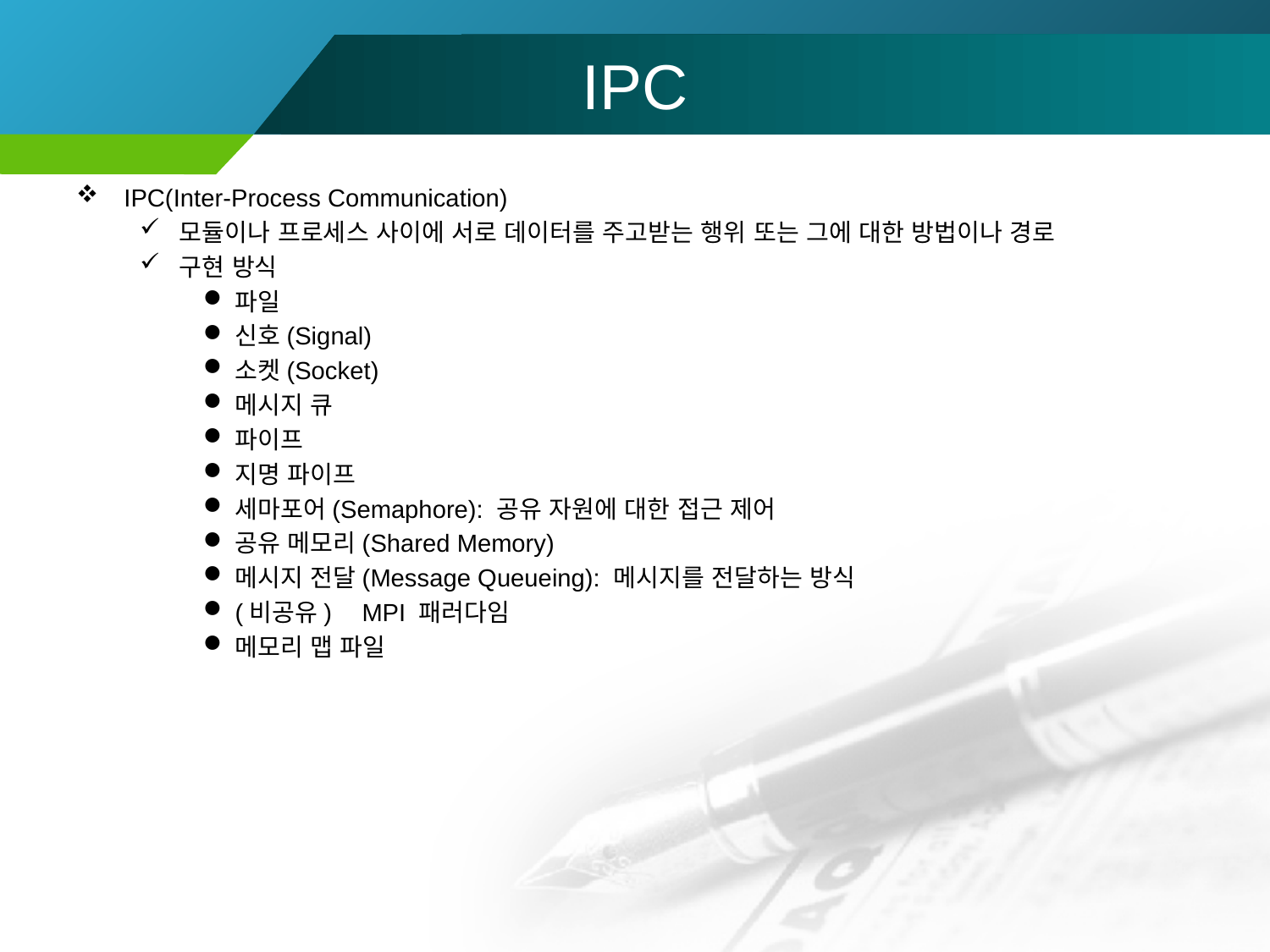

# IPC
IPC(Inter-Process Communication)
모듈이나 프로세스 사이에 서로 데이터를 주고받는 행위 또는 그에 대한 방법이나 경로
구현 방식
파일
신호(Signal)
소켓(Socket)
메시지 큐
파이프
지명 파이프
세마포어(Semaphore): 공유 자원에 대한 접근 제어
공유 메모리(Shared Memory)
메시지 전달(Message Queueing): 메시지를 전달하는 방식
(비공유)	MPI 패러다임
메모리 맵 파일